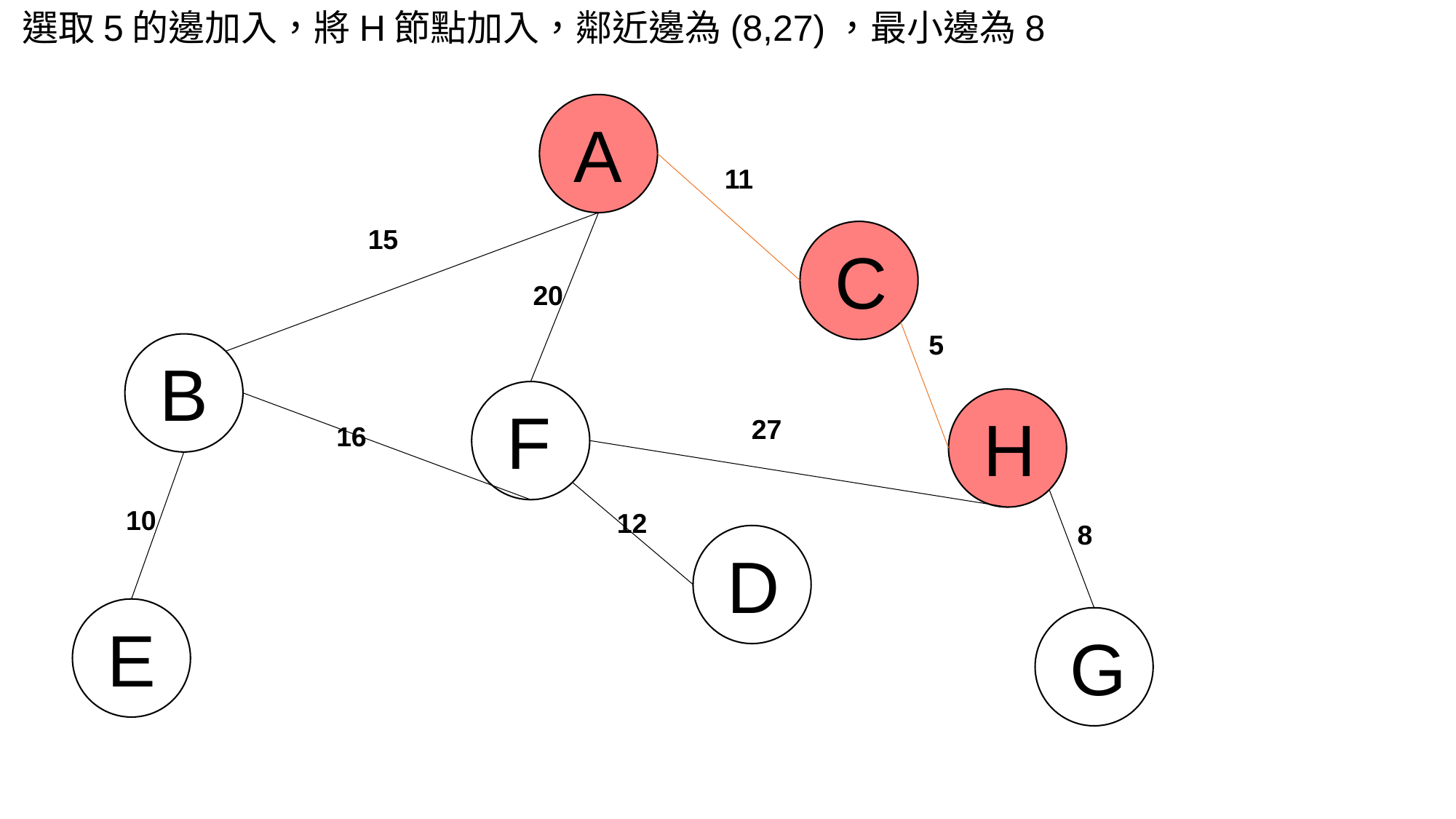

選取5的邊加入，將H節點加入，鄰近邊為(8,27)，最小邊為8

A
11
15

C
20
5

B

F

H
27
16
10
12
8

D

E

G